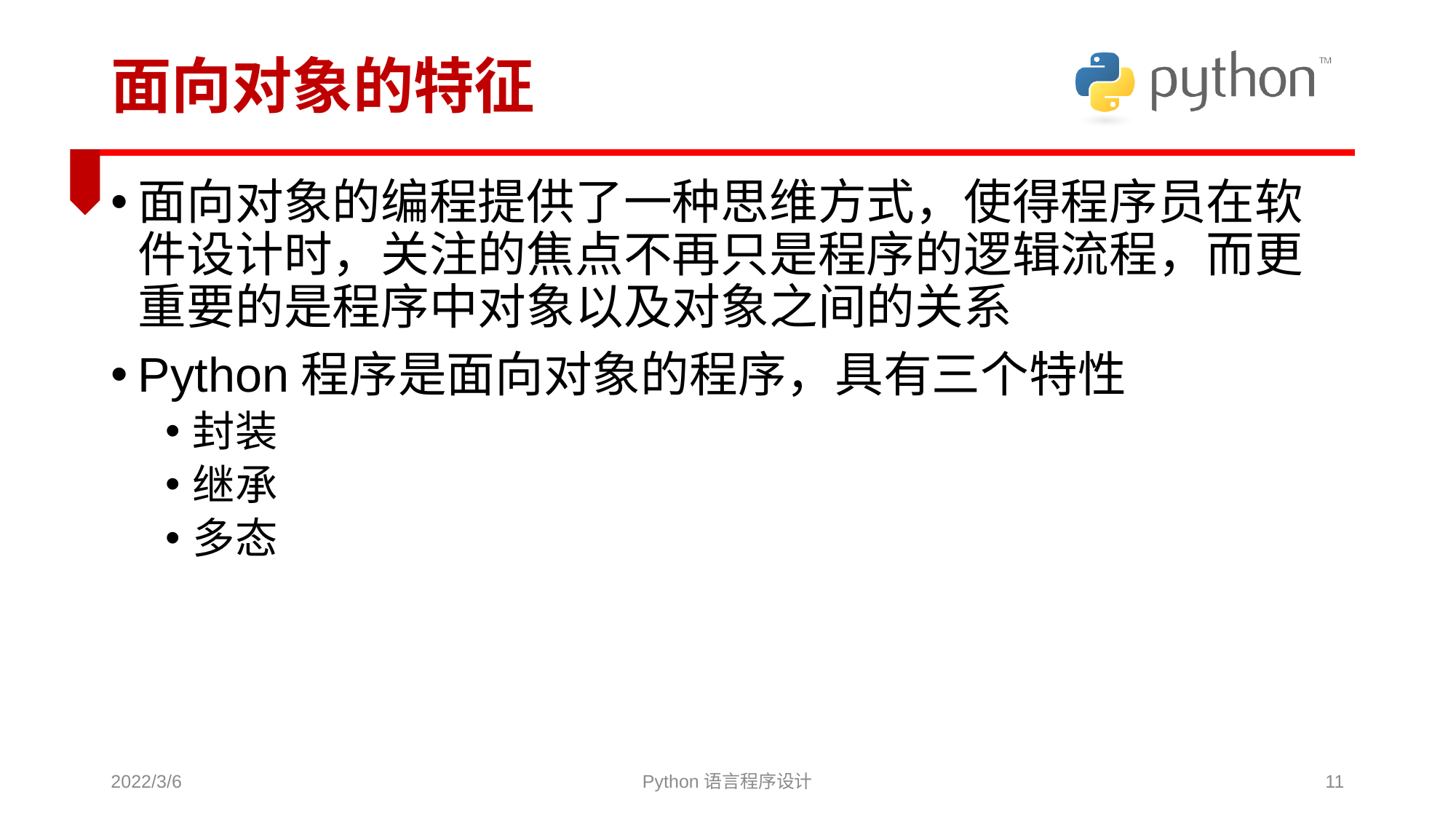

# 面向对象的特征
面向对象的编程提供了一种思维方式，使得程序员在软件设计时，关注的焦点不再只是程序的逻辑流程，而更重要的是程序中对象以及对象之间的关系
Python程序是面向对象的程序，具有三个特性
封装
继承
多态
2022/3/6
Python语言程序设计
11